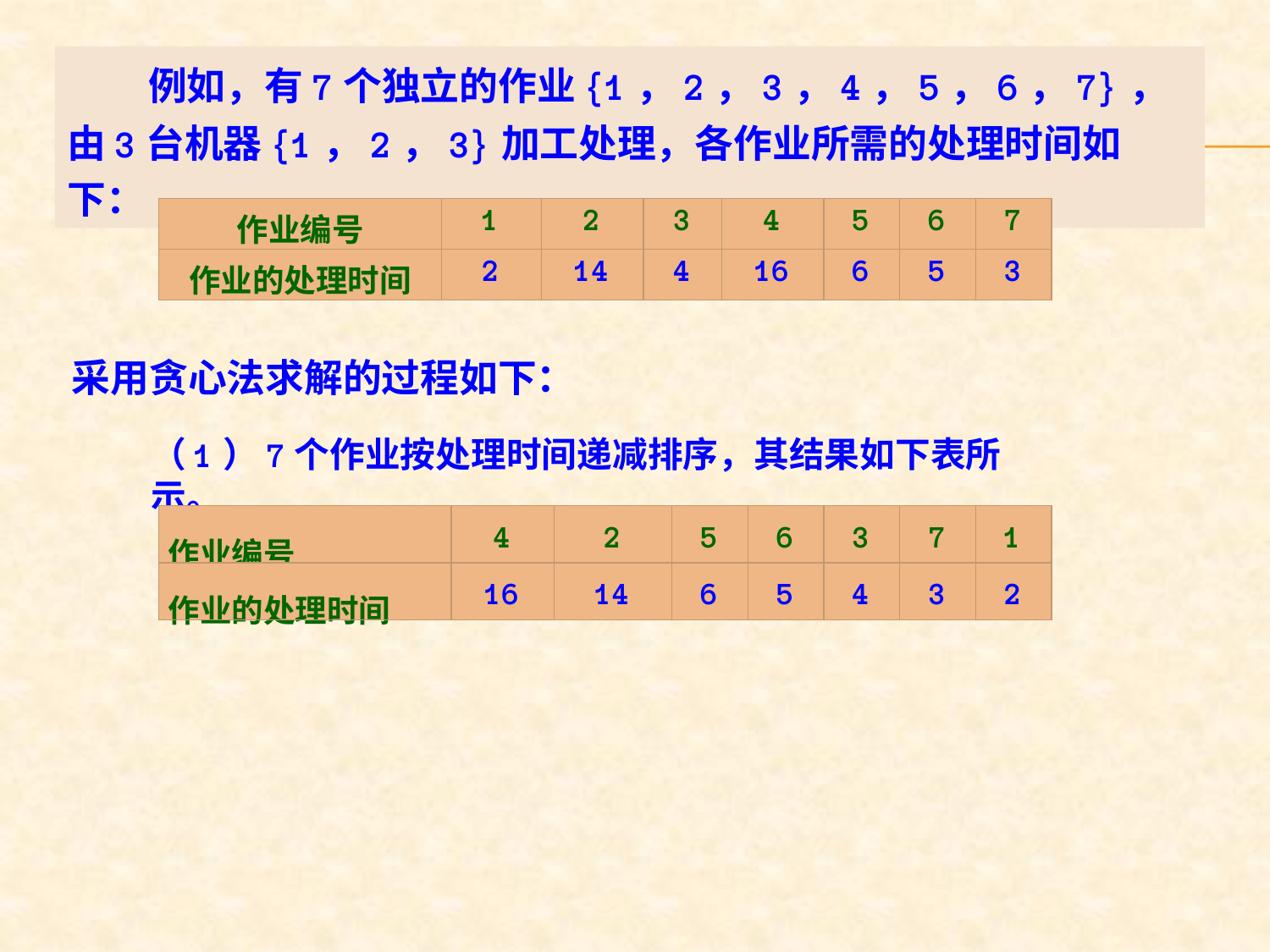

例如，有7个独立的作业{1，2，3，4，5，6，7}，由3台机器{1，2，3}加工处理，各作业所需的处理时间如下：
| 作业编号 | 1 | 2 | 3 | 4 | 5 | 6 | 7 |
| --- | --- | --- | --- | --- | --- | --- | --- |
| 作业的处理时间 | 2 | 14 | 4 | 16 | 6 | 5 | 3 |
采用贪心法求解的过程如下：
（1）7个作业按处理时间递减排序，其结果如下表所示。
| 作业编号 | 4 | 2 | 5 | 6 | 3 | 7 | 1 |
| --- | --- | --- | --- | --- | --- | --- | --- |
| 作业的处理时间 | 16 | 14 | 6 | 5 | 4 | 3 | 2 |